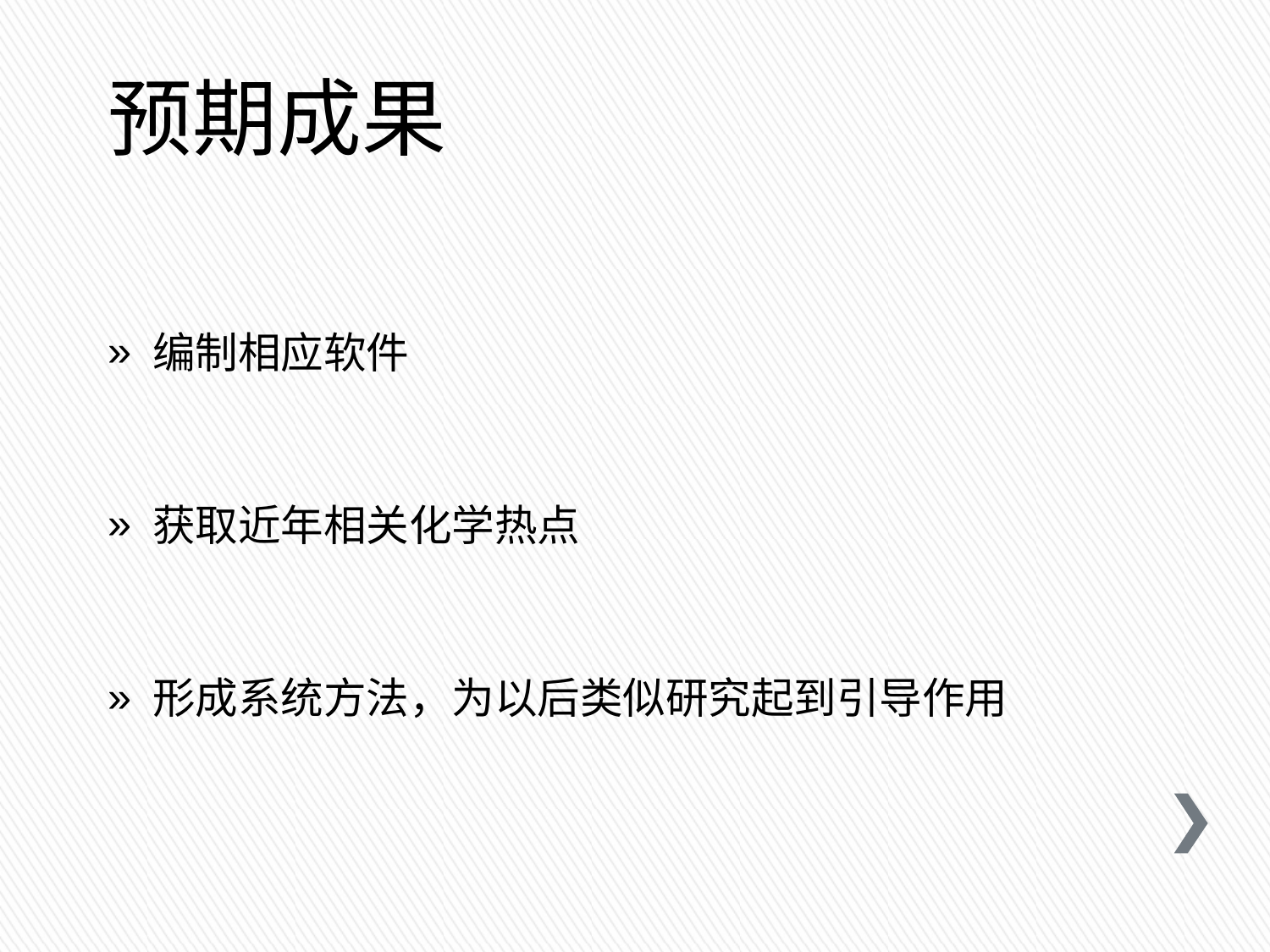

# 预期成果
编制相应软件
获取近年相关化学热点
形成系统方法，为以后类似研究起到引导作用